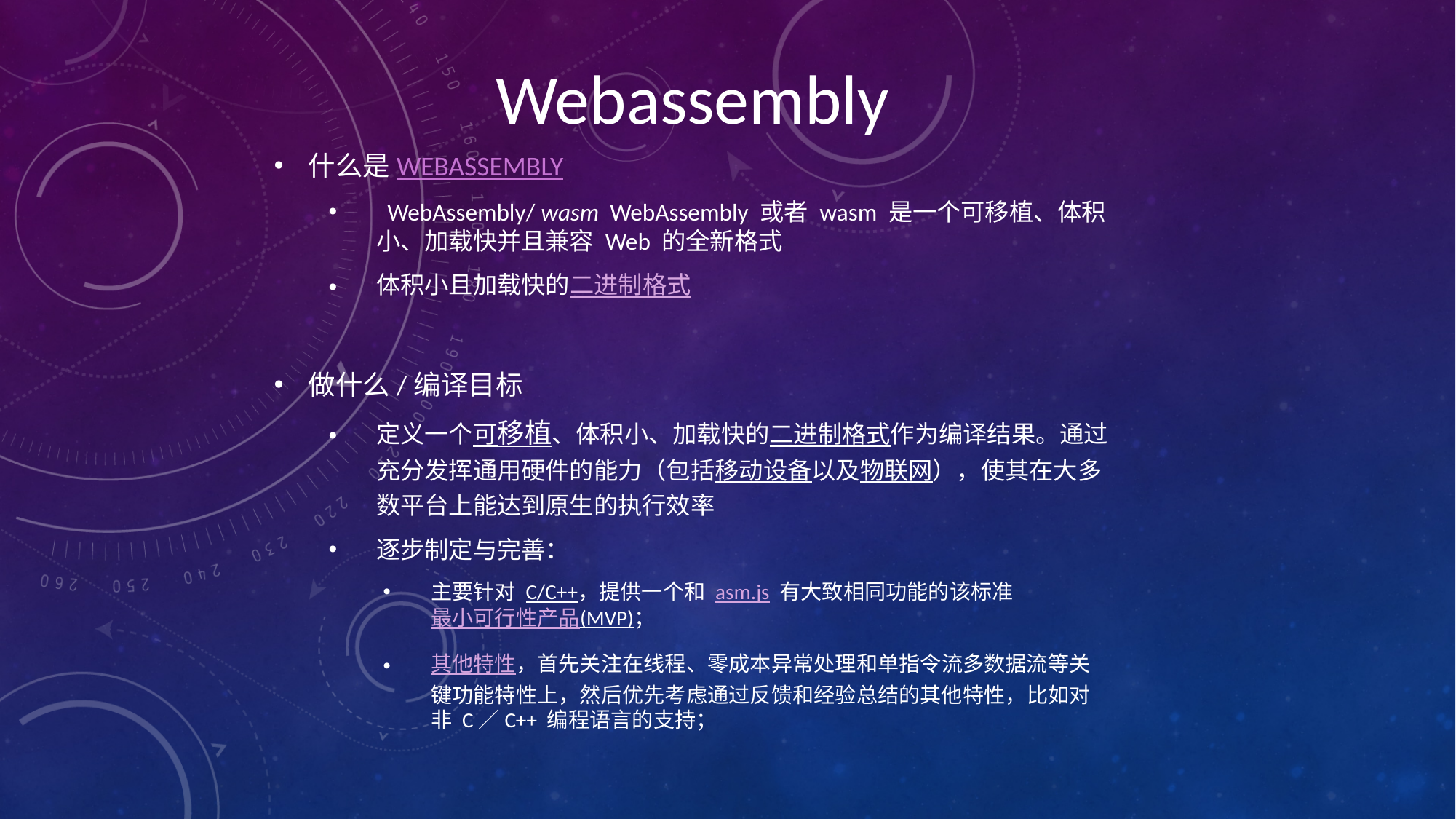

# Webassembly
什么是WebAssembly
  WebAssembly/ wasm  WebAssembly 或者 wasm 是一个可移植、体积小、加载快并且兼容 Web 的全新格式
体积小且加载快的二进制格式

做什么/编译目标
定义一个可移植、体积小、加载快的二进制格式作为编译结果。通过充分发挥通用硬件的能力（包括移动设备以及物联网），使其在大多数平台上能达到原生的执行效率
逐步制定与完善：
主要针对 C/C++，提供一个和 asm.js 有大致相同功能的该标准最小可行性产品(MVP)；
其他特性，首先关注在线程、零成本异常处理和单指令流多数据流等关键功能特性上，然后优先考虑通过反馈和经验总结的其他特性，比如对非 C／C++ 编程语言的支持；